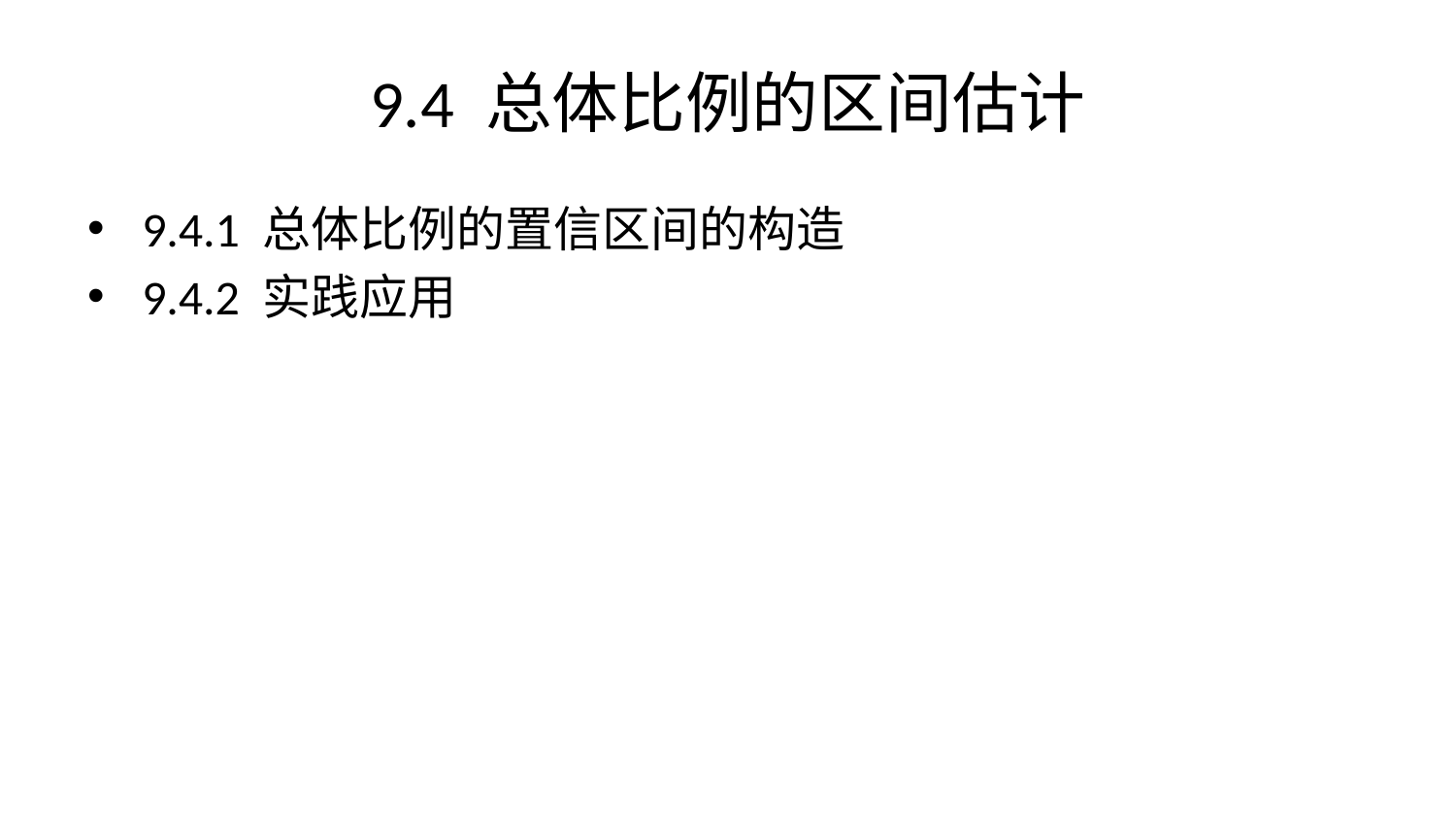

# 9.4 总体比例的区间估计
9.4.1 总体比例的置信区间的构造
9.4.2 实践应用